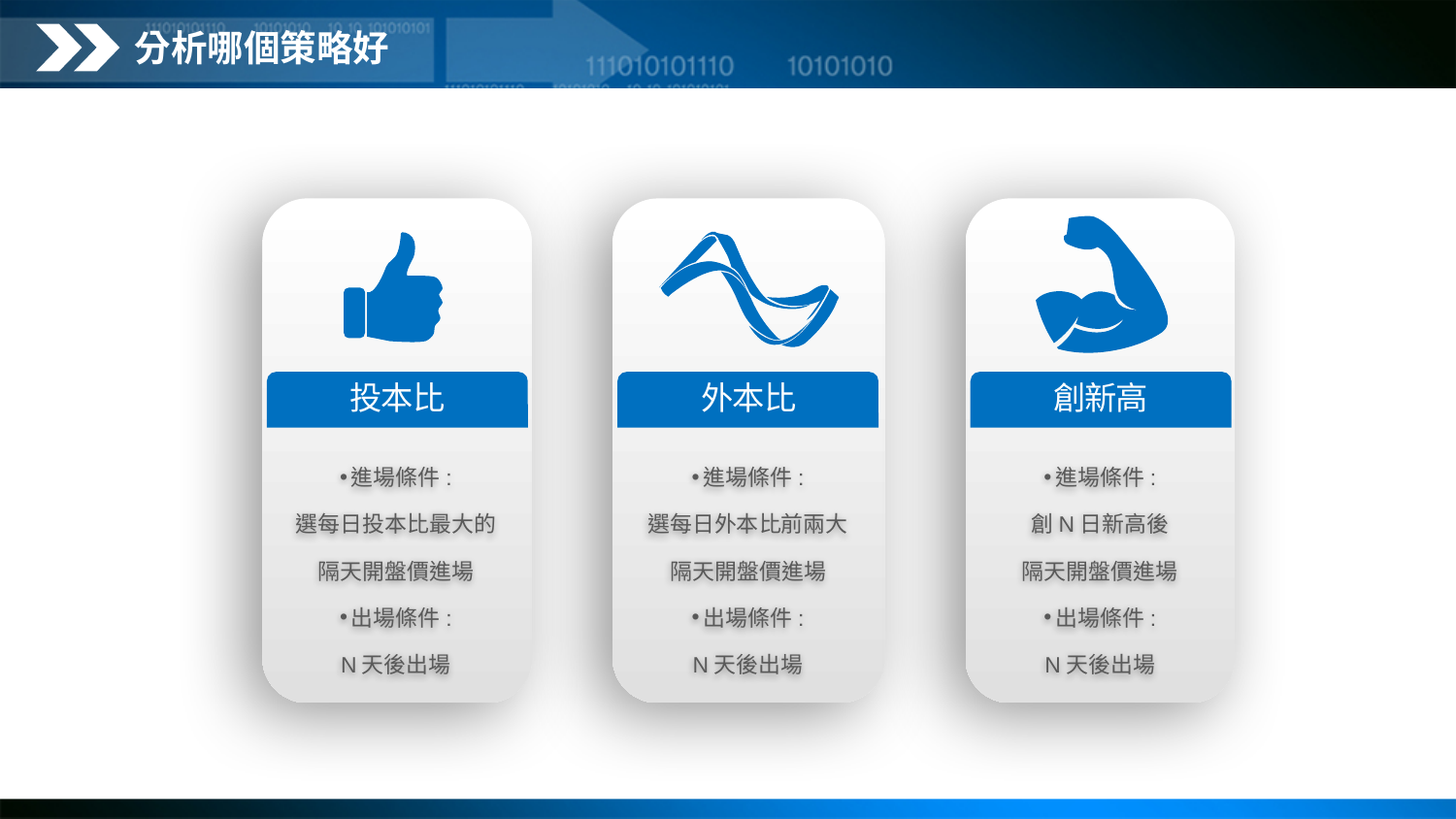

分析哪個策略好

投本比
進場條件:
選每日投本比最大的
隔天開盤價進場
出場條件:
N天後出場

外本比
進場條件:
選每日外本比前兩大
隔天開盤價進場
出場條件:
N天後出場

創新高
進場條件:
創N日新高後
隔天開盤價進場
出場條件:
N天後出場